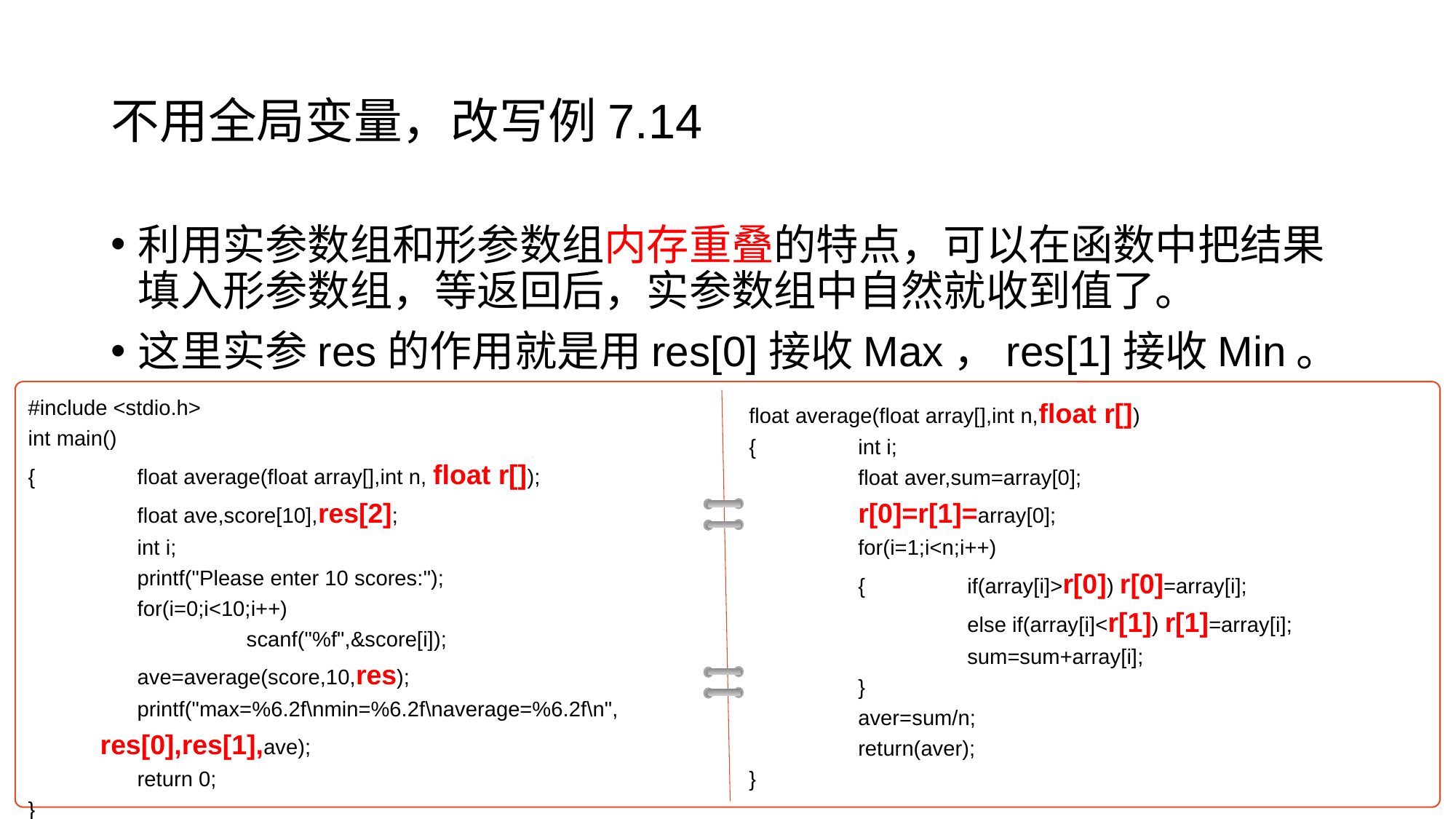

# 不用全局变量，改写例7.14
利用实参数组和形参数组内存重叠的特点，可以在函数中把结果填入形参数组，等返回后，实参数组中自然就收到值了。
这里实参res的作用就是用res[0]接收Max，res[1]接收Min。
#include <stdio.h>
int main()
{	float average(float array[],int n, float r[]);
	float ave,score[10],res[2];
	int i;
	printf("Please enter 10 scores:");
	for(i=0;i<10;i++)
		scanf("%f",&score[i]);
	ave=average(score,10,res);
	printf("max=%6.2f\nmin=%6.2f\naverage=%6.2f\n",
            res[0],res[1],ave);
	return 0;
}
float average(float array[],int n,float r[])
{	int i;
	float aver,sum=array[0];
	r[0]=r[1]=array[0];
	for(i=1;i<n;i++)
	{	if(array[i]>r[0]) r[0]=array[i];
		else if(array[i]<r[1]) r[1]=array[i];
		sum=sum+array[i];
	}
	aver=sum/n;
	return(aver);
}